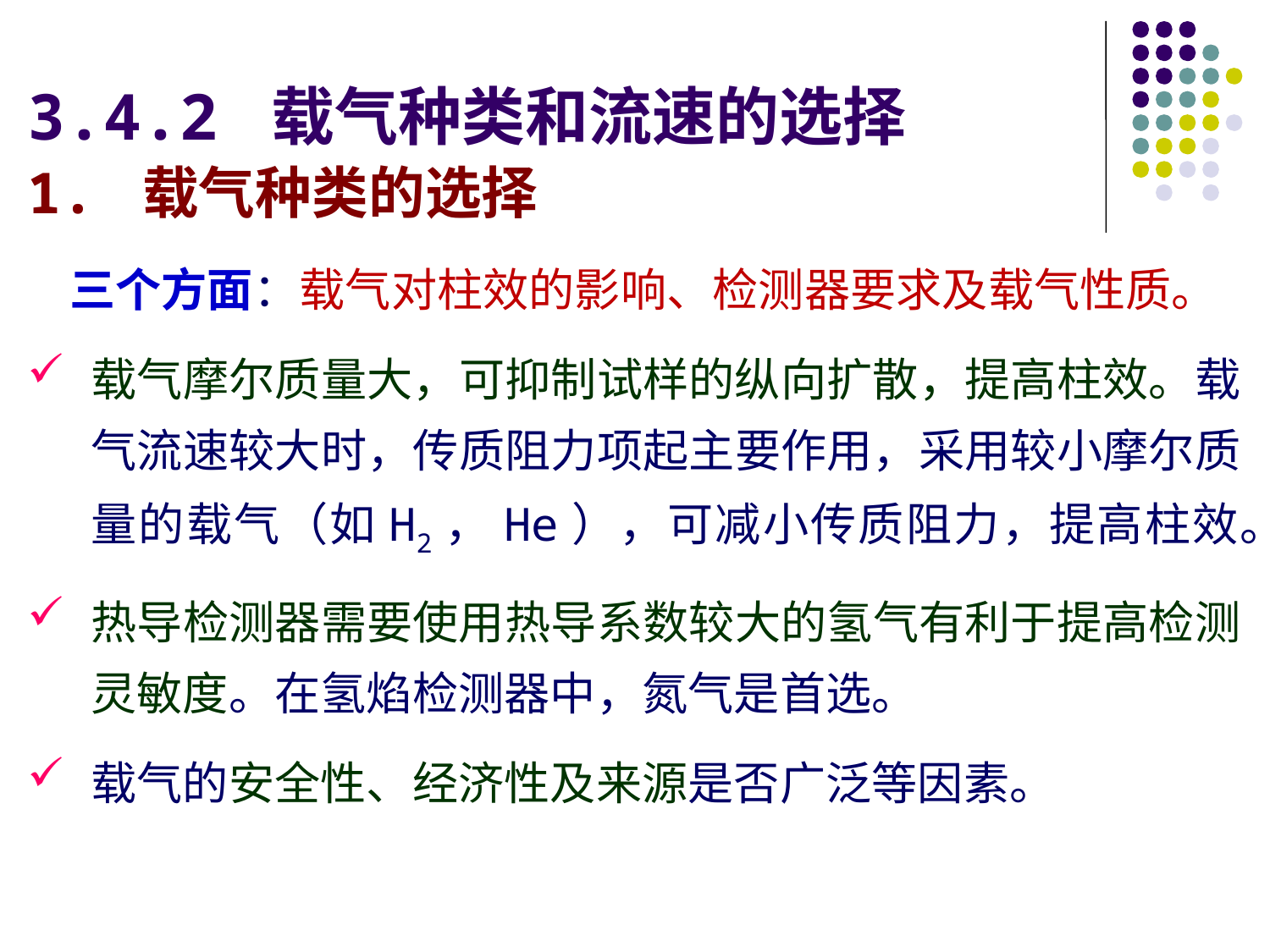

# 3.4.2 载气种类和流速的选择
1. 载气种类的选择
   三个方面：载气对柱效的影响、检测器要求及载气性质。
载气摩尔质量大，可抑制试样的纵向扩散，提高柱效。载气流速较大时，传质阻力项起主要作用，采用较小摩尔质量的载气（如H2，He），可减小传质阻力，提高柱效。
热导检测器需要使用热导系数较大的氢气有利于提高检测灵敏度。在氢焰检测器中，氮气是首选。
载气的安全性、经济性及来源是否广泛等因素。